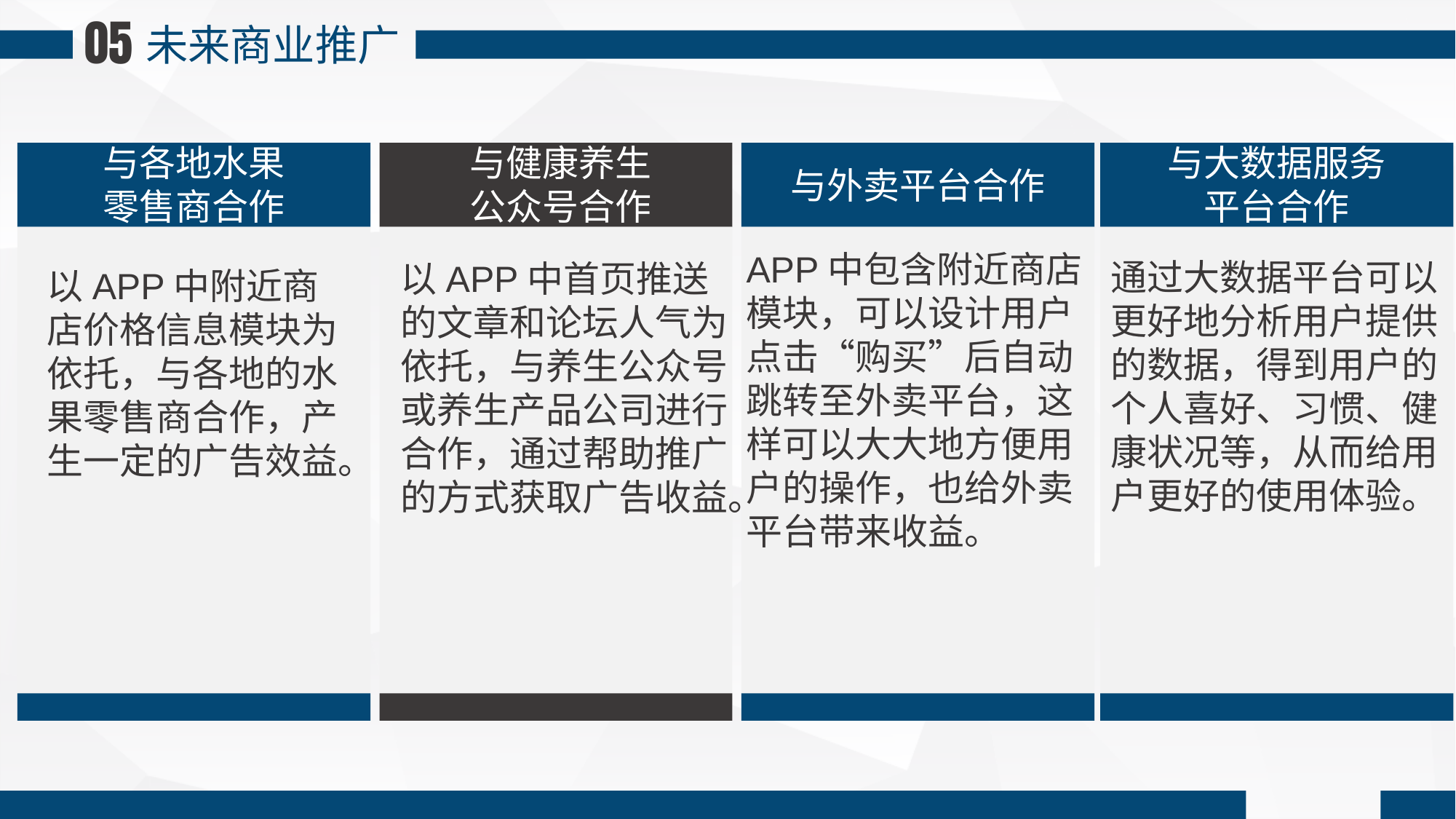

05
未来商业推广

与健康养生公众号合作

与大数据服务平台合作

与各地水果零售商合作

与外卖平台合作
APP中包含附近商店模块，可以设计用户点击“购买”后自动跳转至外卖平台，这样可以大大地方便用户的操作，也给外卖平台带来收益。
通过大数据平台可以更好地分析用户提供的数据，得到用户的个人喜好、习惯、健康状况等，从而给用户更好的使用体验。
以APP中首页推送的文章和论坛人气为依托，与养生公众号或养生产品公司进行合作，通过帮助推广的方式获取广告收益。
以APP中附近商店价格信息模块为依托，与各地的水果零售商合作，产生一定的广告效益。